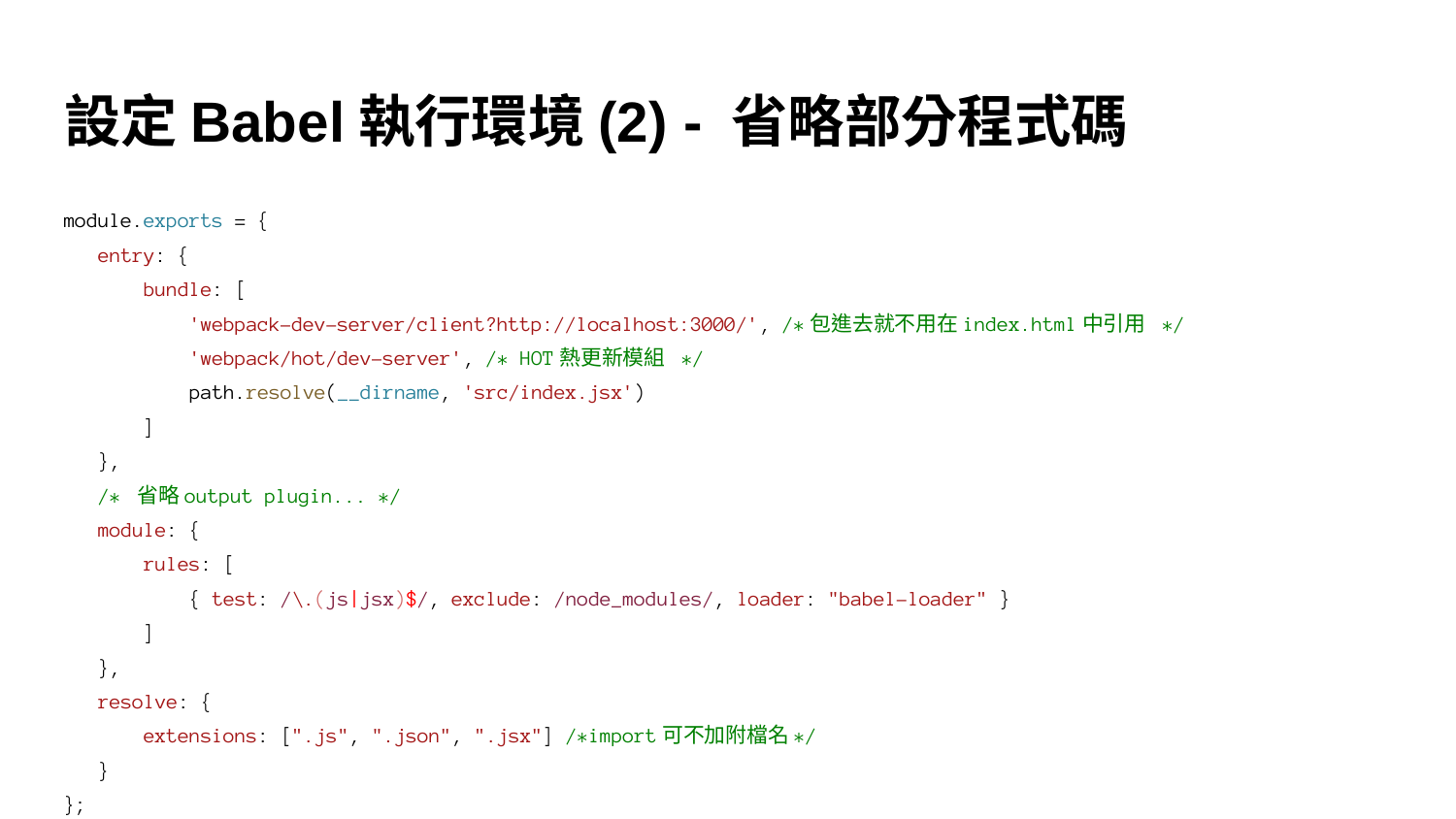

# 設定Babel執行環境(2) - 省略部分程式碼
module.exports = {
   entry: {
       bundle: [
           'webpack-dev-server/client?http://localhost:3000/', /*包進去就不用在index.html中引用 */
           'webpack/hot/dev-server', /* HOT熱更新模組 */
           path.resolve(__dirname, 'src/index.jsx')
       ]
   },
   /* 省略output plugin... */
   module: {
       rules: [
           { test: /\.(js|jsx)$/, exclude: /node_modules/, loader: "babel-loader" }
       ]
   },
   resolve: {
       extensions: [".js", ".json", ".jsx"] /*import可不加附檔名*/
   }
};